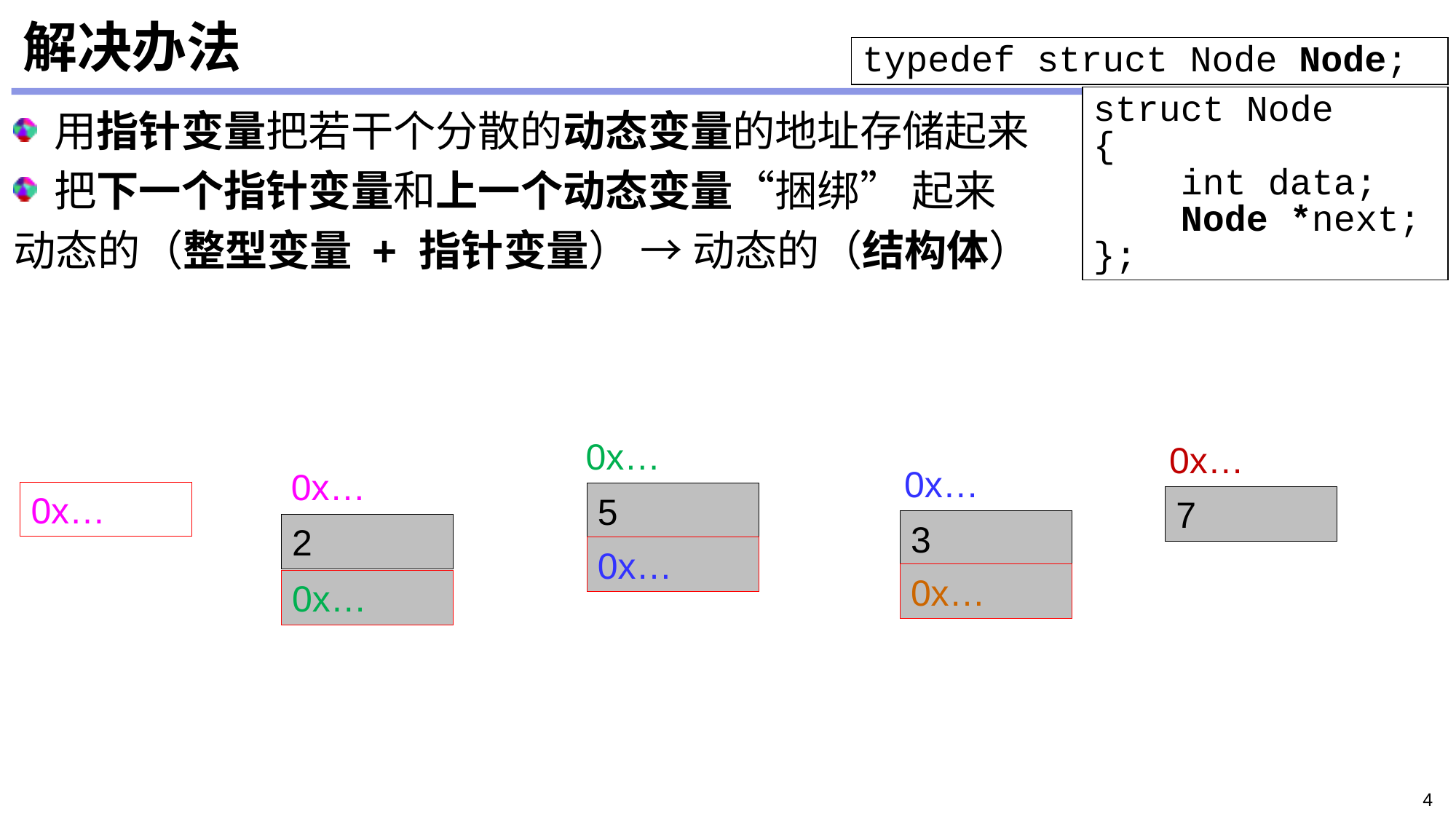

# 解决办法
typedef struct Node Node;
struct Node
{
    int data;
    Node *next;
};
用指针变量把若干个分散的动态变量的地址存储起来
把下一个指针变量和上一个动态变量“捆绑” 起来
动态的（整型变量 + 指针变量） → 动态的（结构体）

0x…
0x…
0x…
0x…
0x…
5
7
3
2
0x…
0x…
0x…
4